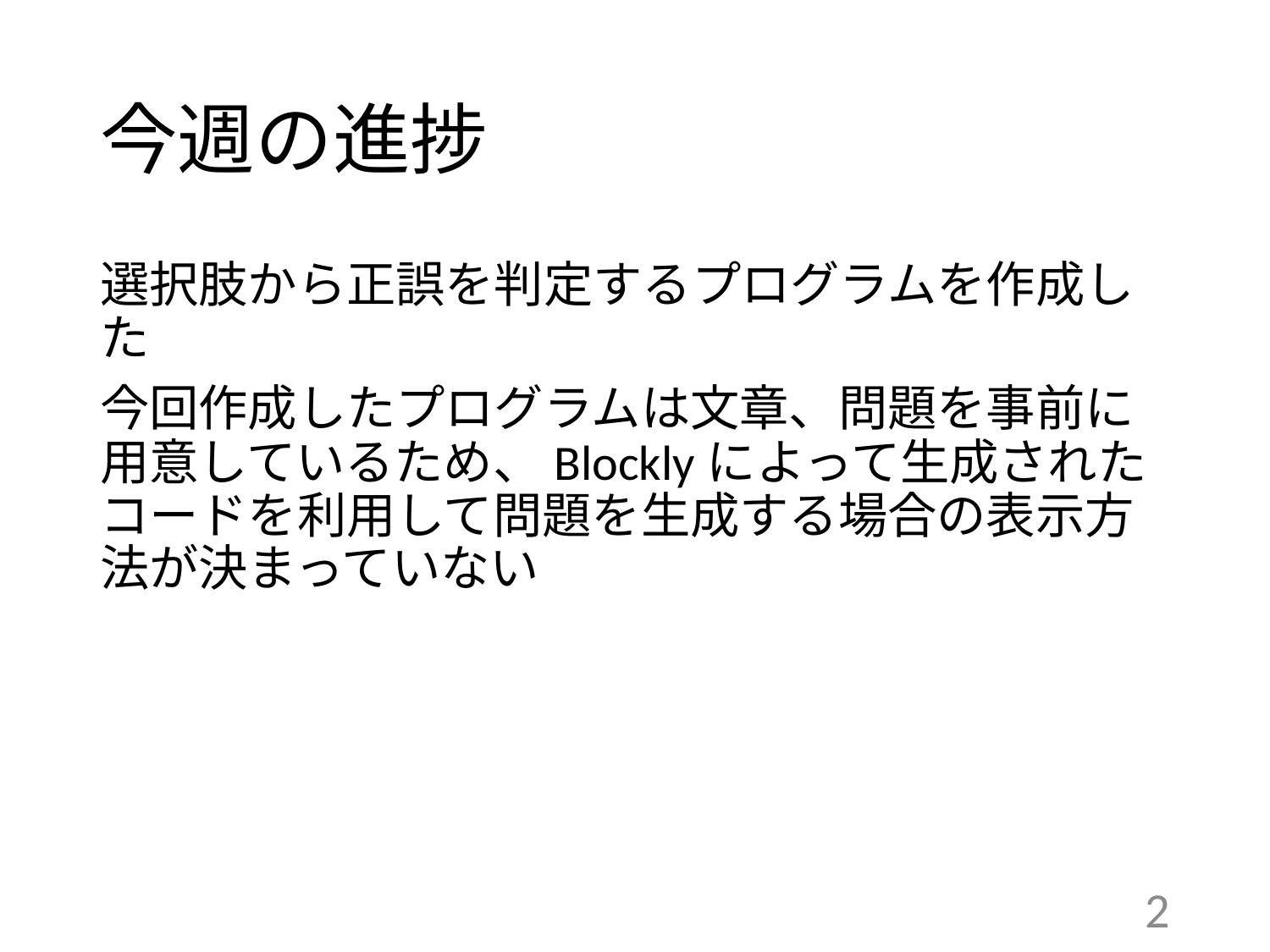

# 今週の進捗
選択肢から正誤を判定するプログラムを作成した
今回作成したプログラムは文章、問題を事前に用意しているため、Blocklyによって生成されたコードを利用して問題を生成する場合の表示方法が決まっていない
2